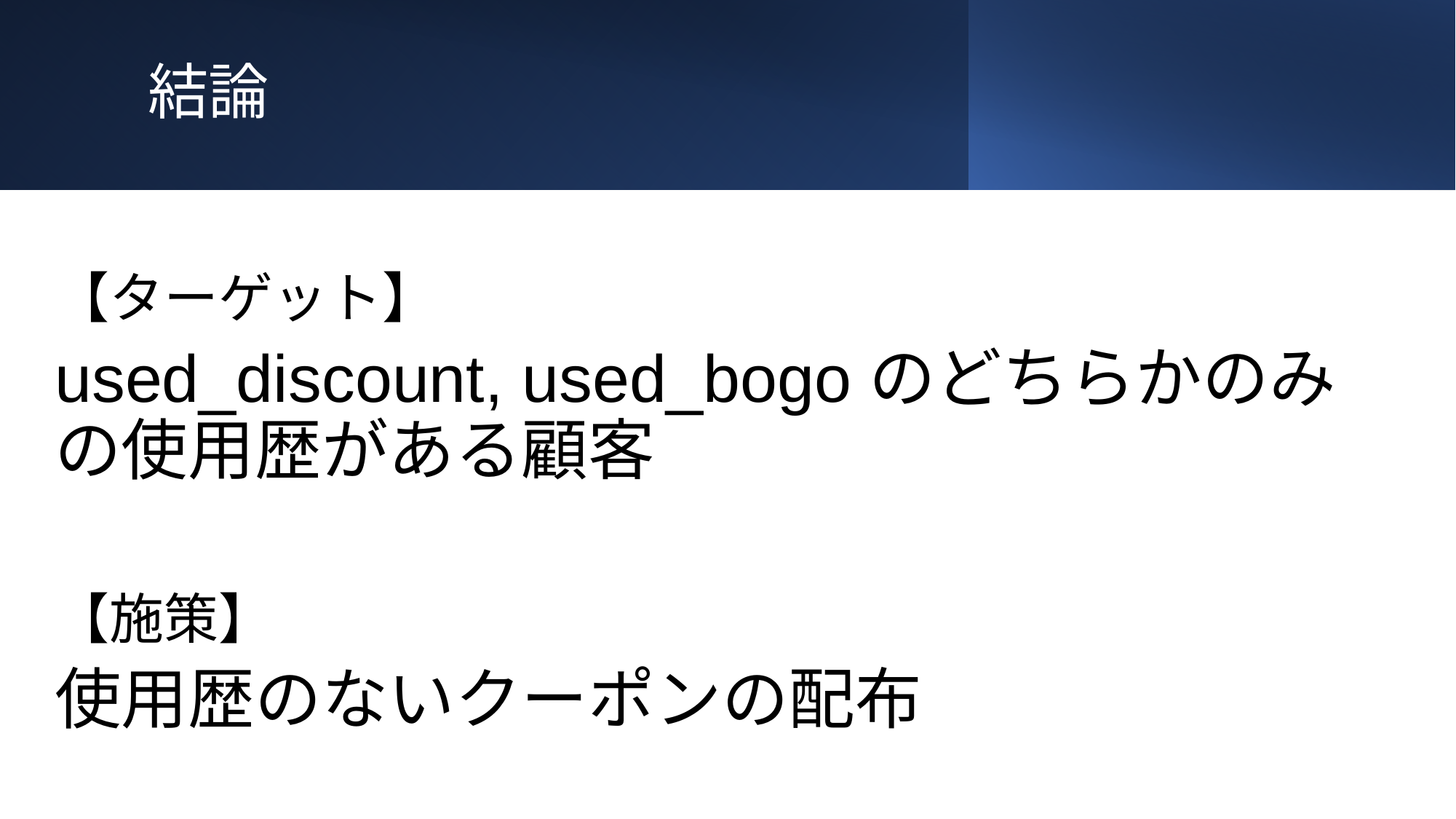

# 結論
【ターゲット】
used_discount, used_bogoのどちらかのみの使用歴がある顧客

【施策】
使用歴のないクーポンの配布